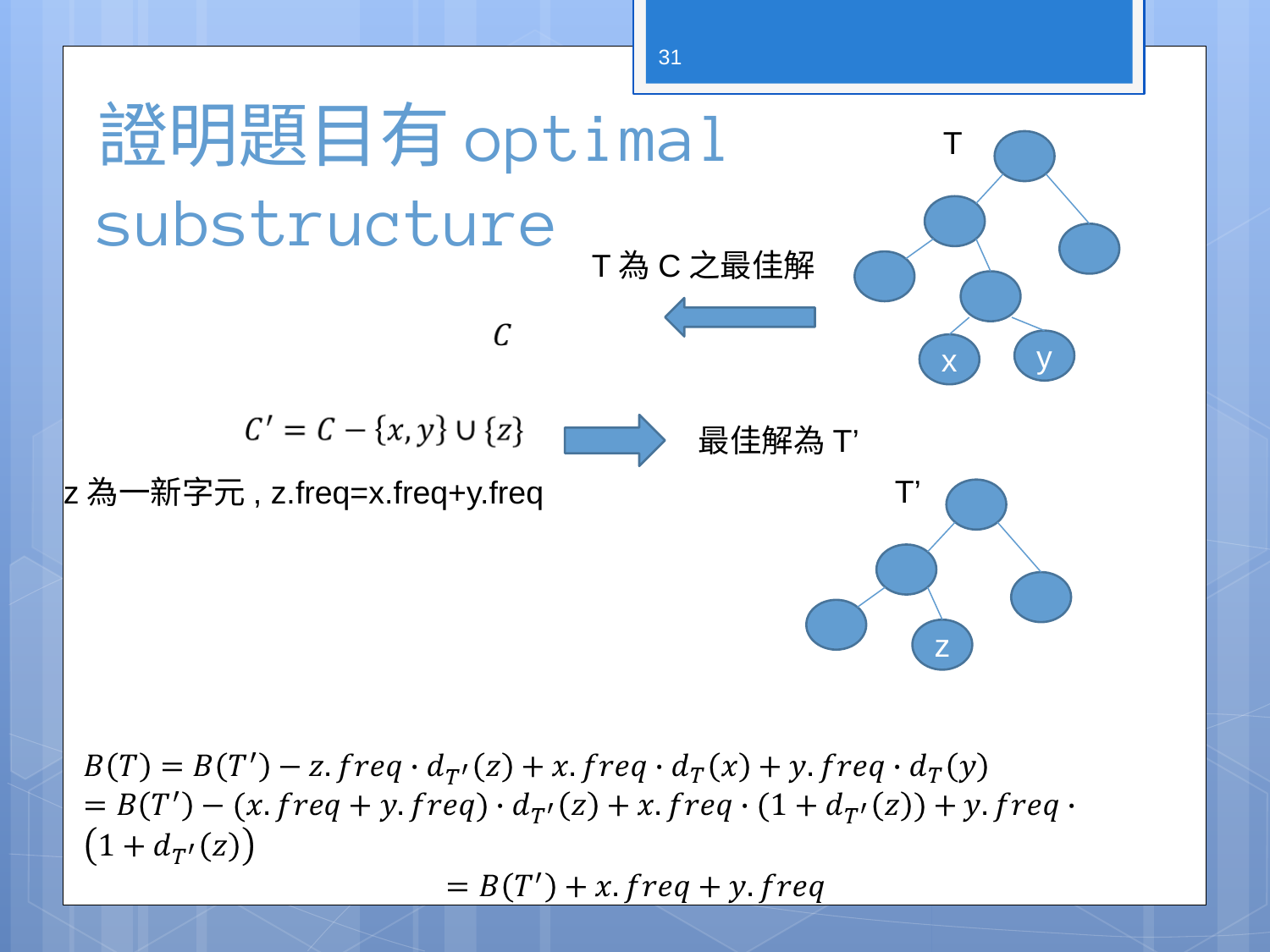

31
# 證明題目有optimal substructure
T

T為C之最佳解

y
x

最佳解為T’
T’
z為一新字元, z.freq=x.freq+y.freq

z